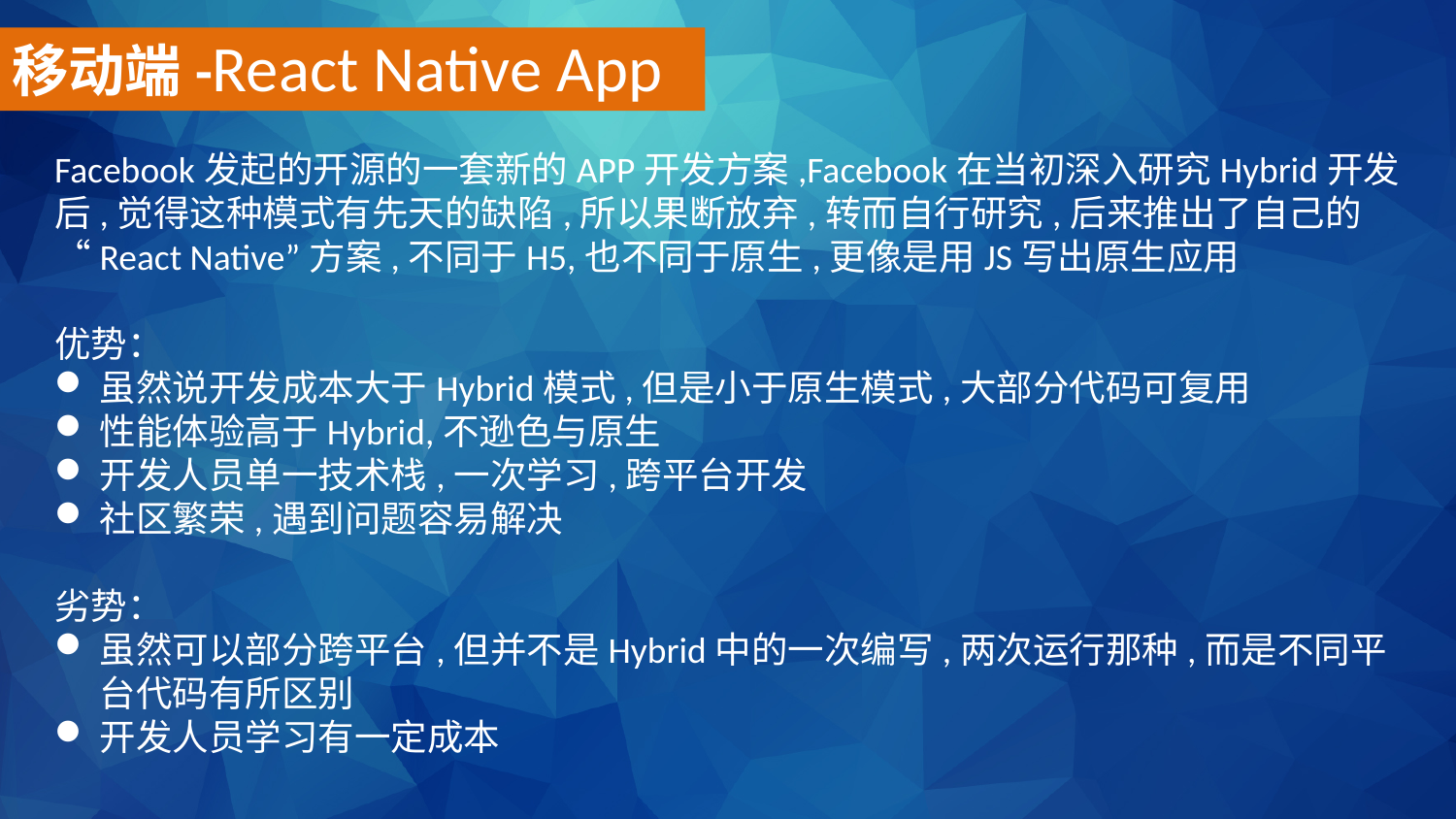

移动端-React Native App

Facebook发起的开源的一套新的APP开发方案,Facebook在当初深入研究Hybrid开发后,觉得这种模式有先天的缺陷,所以果断放弃,转而自行研究,后来推出了自己的“React Native”方案,不同于H5,也不同于原生,更像是用JS写出原生应用

优势：
虽然说开发成本大于Hybrid模式,但是小于原生模式,大部分代码可复用
性能体验高于Hybrid,不逊色与原生
开发人员单一技术栈,一次学习,跨平台开发
社区繁荣,遇到问题容易解决

劣势：
虽然可以部分跨平台,但并不是Hybrid中的一次编写,两次运行那种,而是不同平台代码有所区别
开发人员学习有一定成本